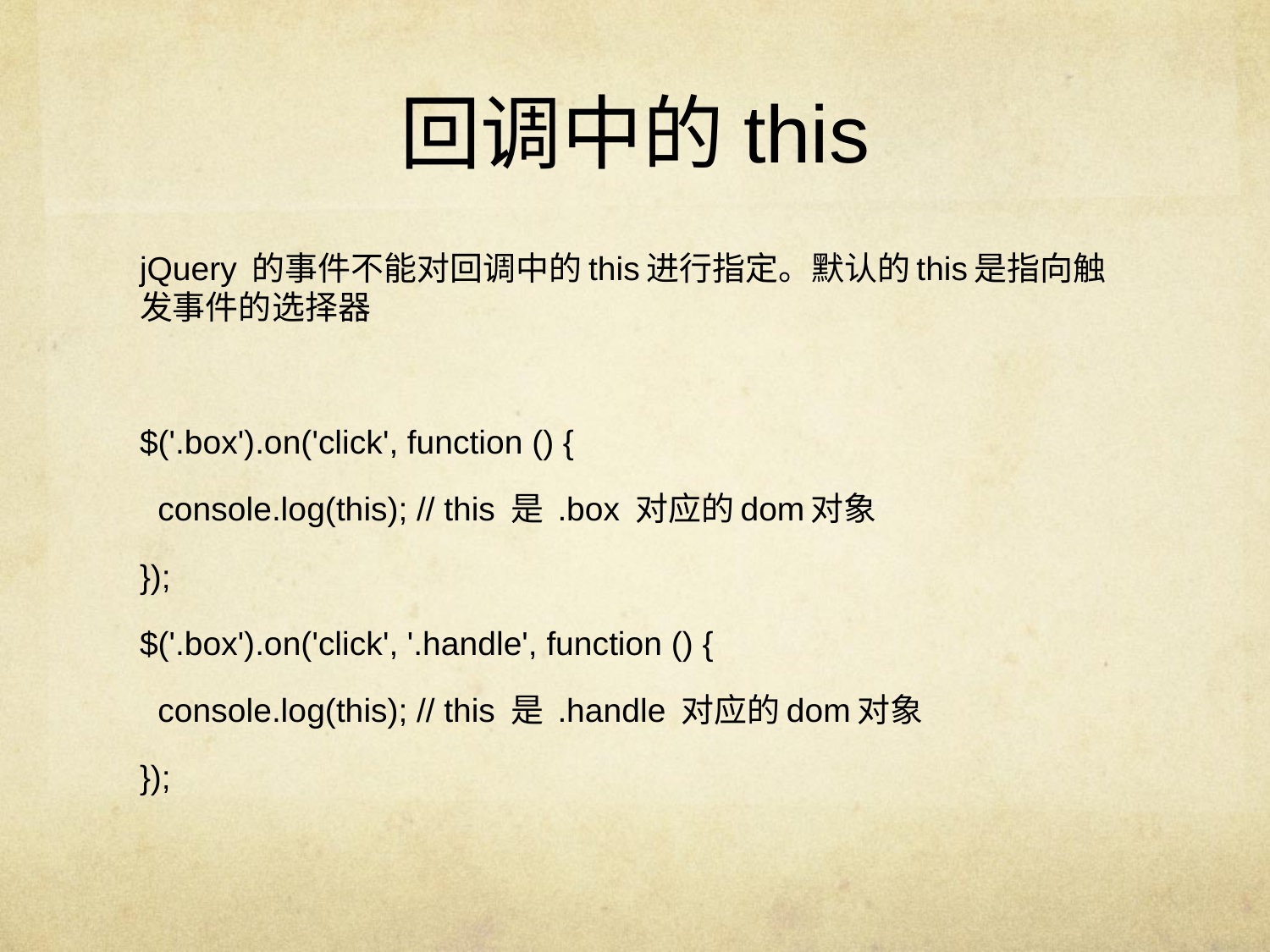

# 回调中的this
jQuery 的事件不能对回调中的this进行指定。默认的this是指向触发事件的选择器

$('.box').on('click', function () {
  console.log(this); // this 是 .box 对应的dom对象
});
$('.box').on('click', '.handle', function () {
  console.log(this); // this 是 .handle 对应的dom对象
});